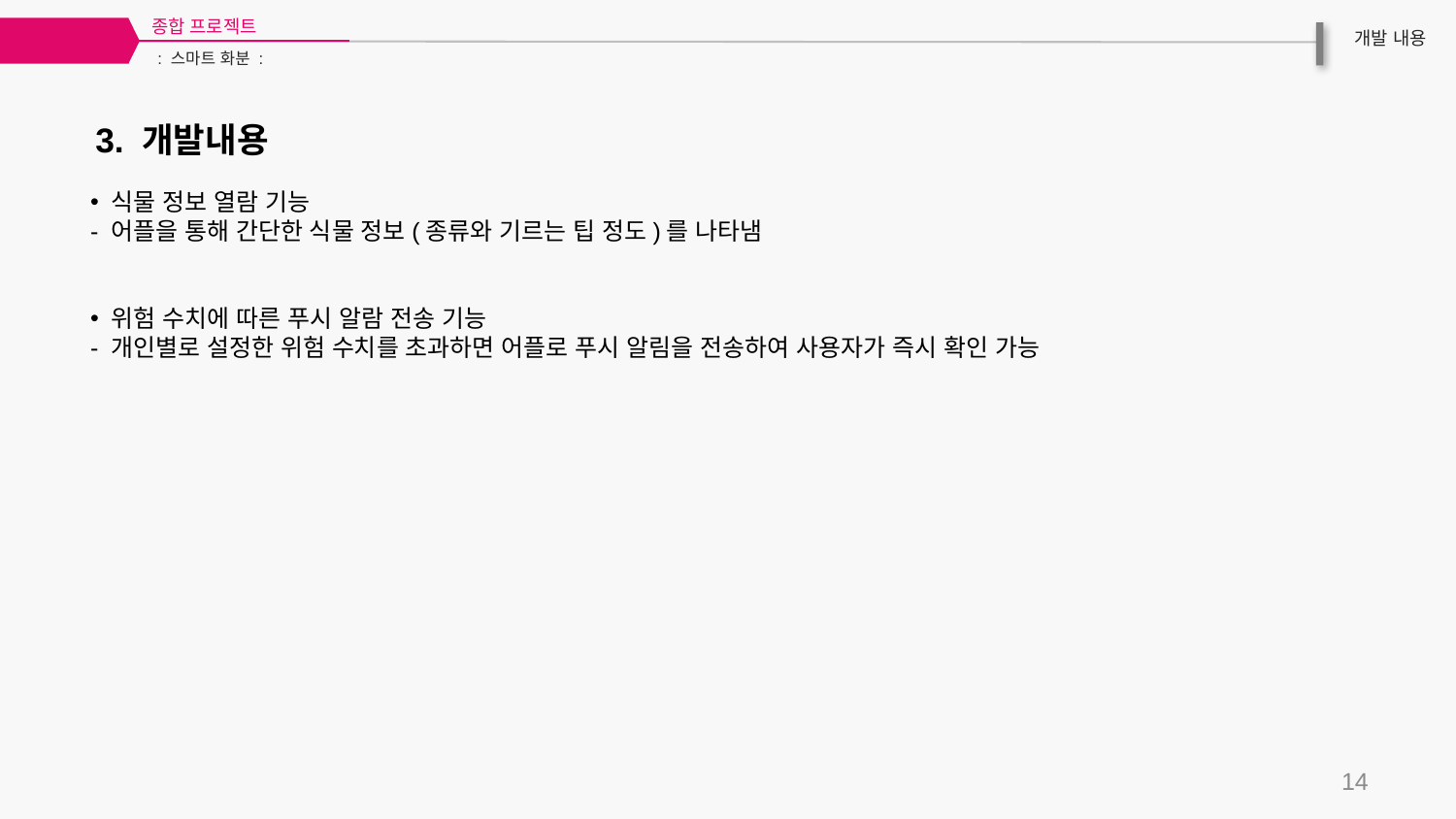

종합 프로젝트

03
개발 내용

: 스마트 화분 :
3. 개발내용
 식물 정보 열람 기능
- 어플을 통해 간단한 식물 정보(종류와 기르는 팁 정도)를 나타냄

 위험 수치에 따른 푸시 알람 전송 기능
- 개인별로 설정한 위험 수치를 초과하면 어플로 푸시 알림을 전송하여 사용자가 즉시 확인 가능

14